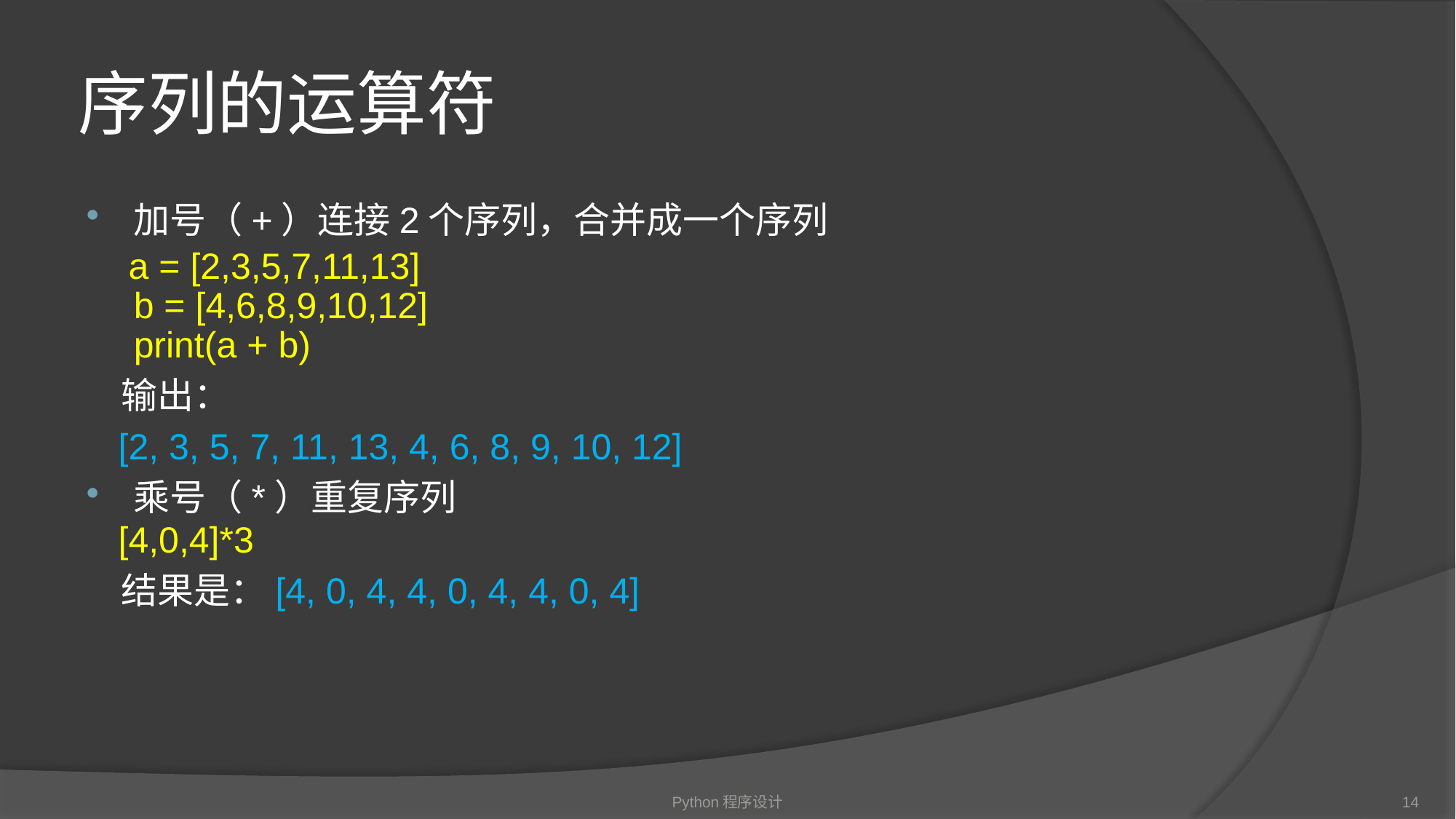

# 序列的运算符
加号（+）连接2个序列，合并成一个序列
    a = [2,3,5,7,11,13]
b = [4,6,8,9,10,12]
print(a + b)
   输出：
   [2, 3, 5, 7, 11, 13, 4, 6, 8, 9, 10, 12]
乘号（*）重复序列
   [4,0,4]*3
   结果是：[4, 0, 4, 4, 0, 4, 4, 0, 4]
Python程序设计
14